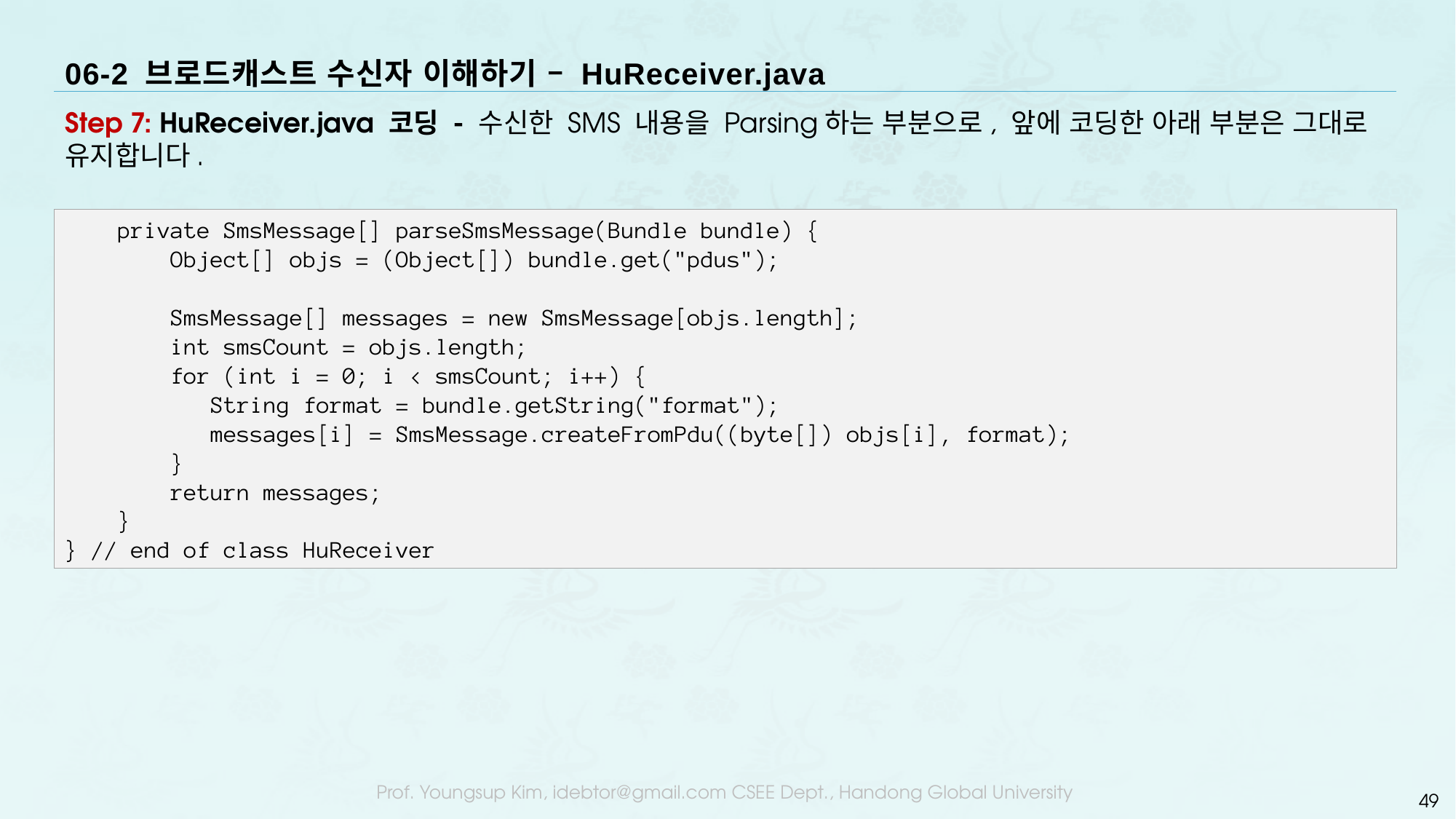

# 06-2 브로드캐스트 수신자 이해하기 – HuReceiver.java
Step 7: HuReceiver.java 코딩 - 수신한 SMS 내용을 Parsing하는 부분으로, 앞에 코딩한 아래 부분은 그대로 유지합니다.
    private SmsMessage[] parseSmsMessage(Bundle bundle) {
        Object[] objs = (Object[]) bundle.get("pdus");

        SmsMessage[] messages = new SmsMessage[objs.length];
        int smsCount = objs.length;
        for (int i = 0; i < smsCount; i++) {
           String format = bundle.getString("format");
           messages[i] = SmsMessage.createFromPdu((byte[]) objs[i], format);
        }
        return messages;
    }
} // end of class HuReceiver
49